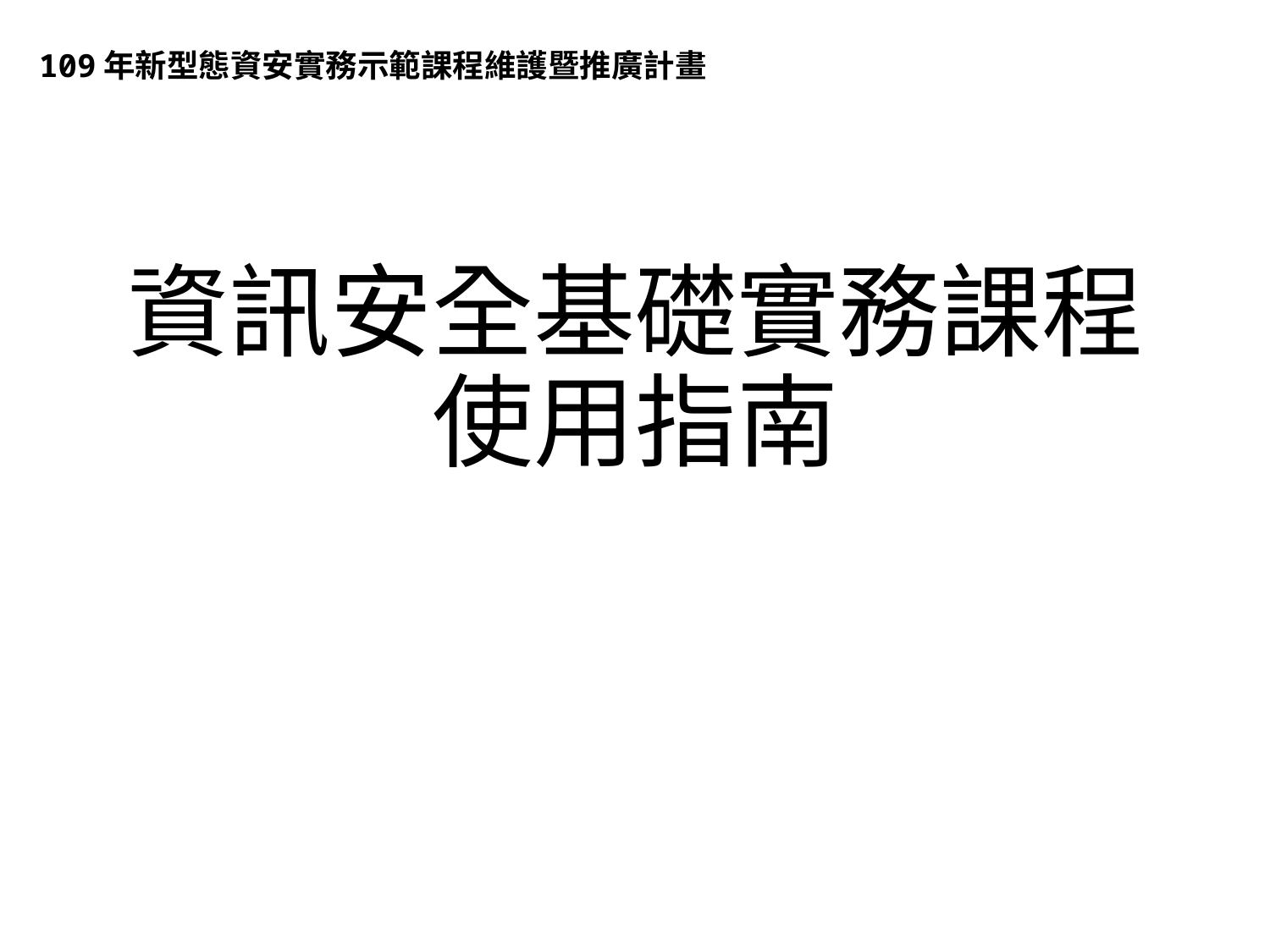

109年新型態資安實務示範課程維護暨推廣計畫
# 資訊安全基礎實務課程 使用指南